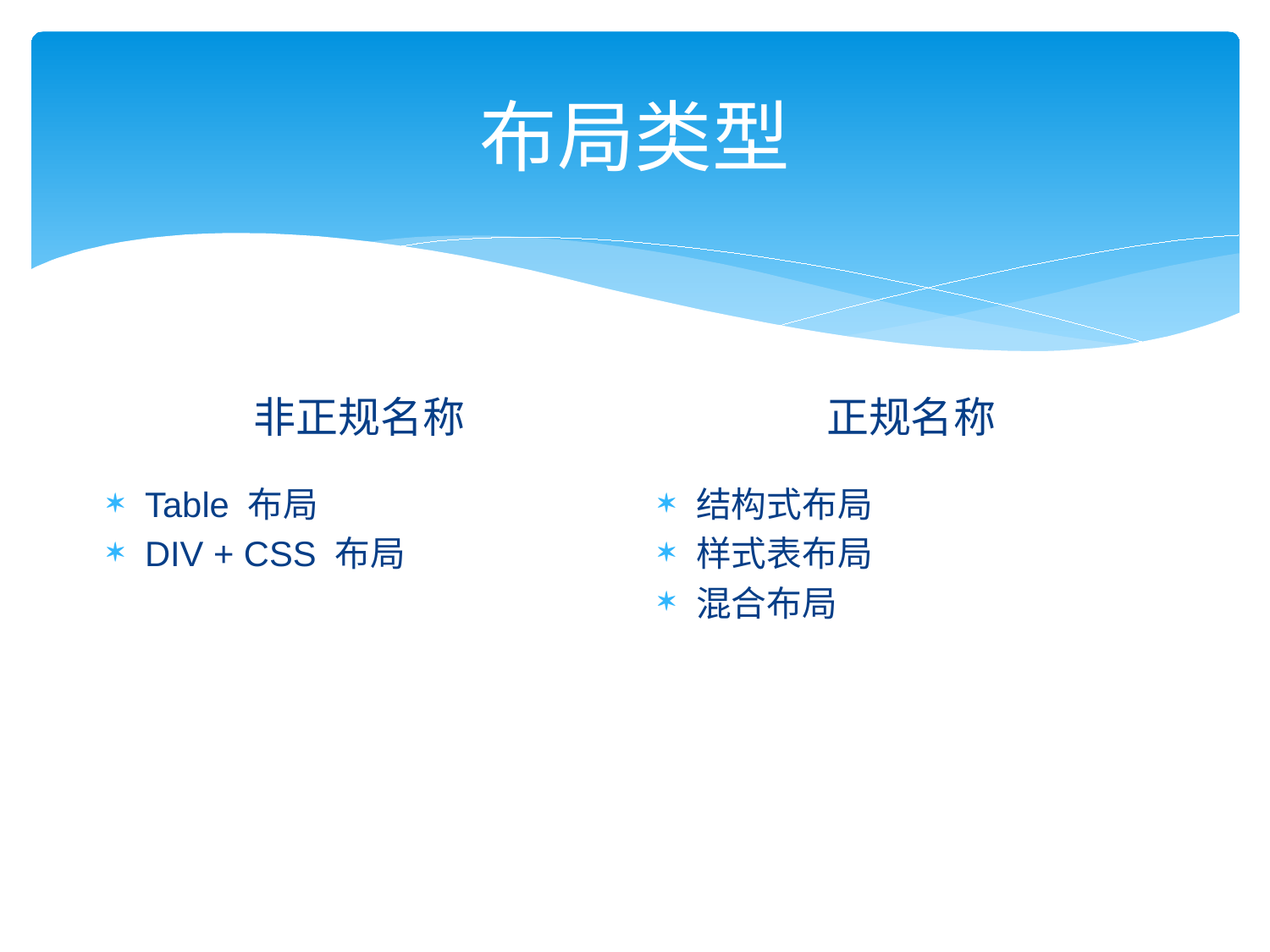

# 布局类型
正规名称
非正规名称
Table 布局
DIV + CSS 布局
结构式布局
样式表布局
混合布局